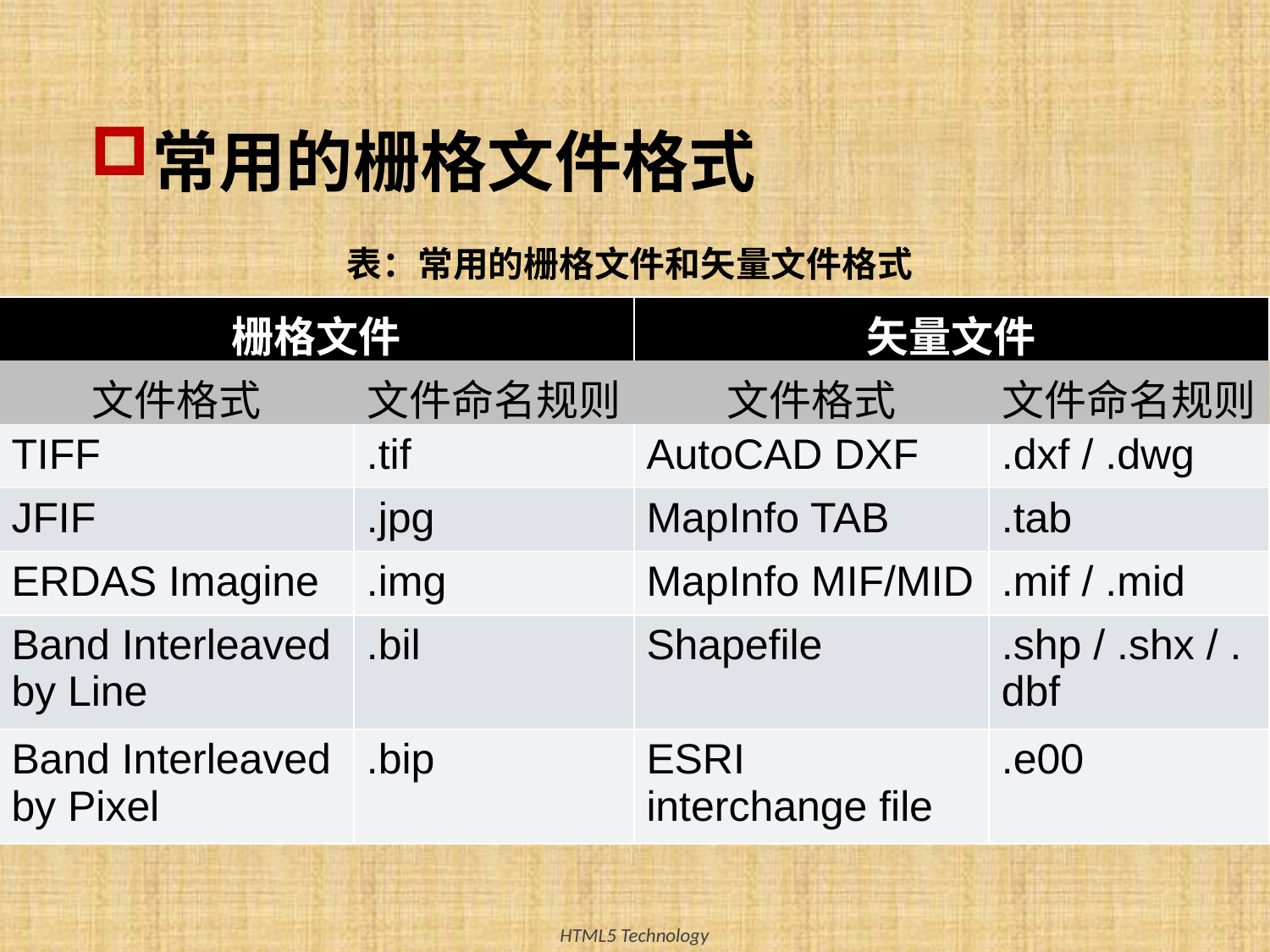

常用的栅格文件格式
表：常用的栅格文件和矢量文件格式
| 栅格文件 |  | 矢量文件 |  |
| --- | --- | --- | --- |
| 文件格式 | 文件命名规则 | 文件格式 | 文件命名规则 |
| TIFF | .tif | AutoCAD DXF | .dxf / .dwg |
| JFIF | .jpg | MapInfo TAB | .tab |
| ERDAS Imagine | .img | MapInfo MIF/MID | .mif / .mid |
| Band Interleaved by Line | .bil | Shapefile | .shp / .shx / .dbf |
| Band Interleaved by Pixel | .bip | ESRI interchange file | .e00 |
5
HTML5 Technology